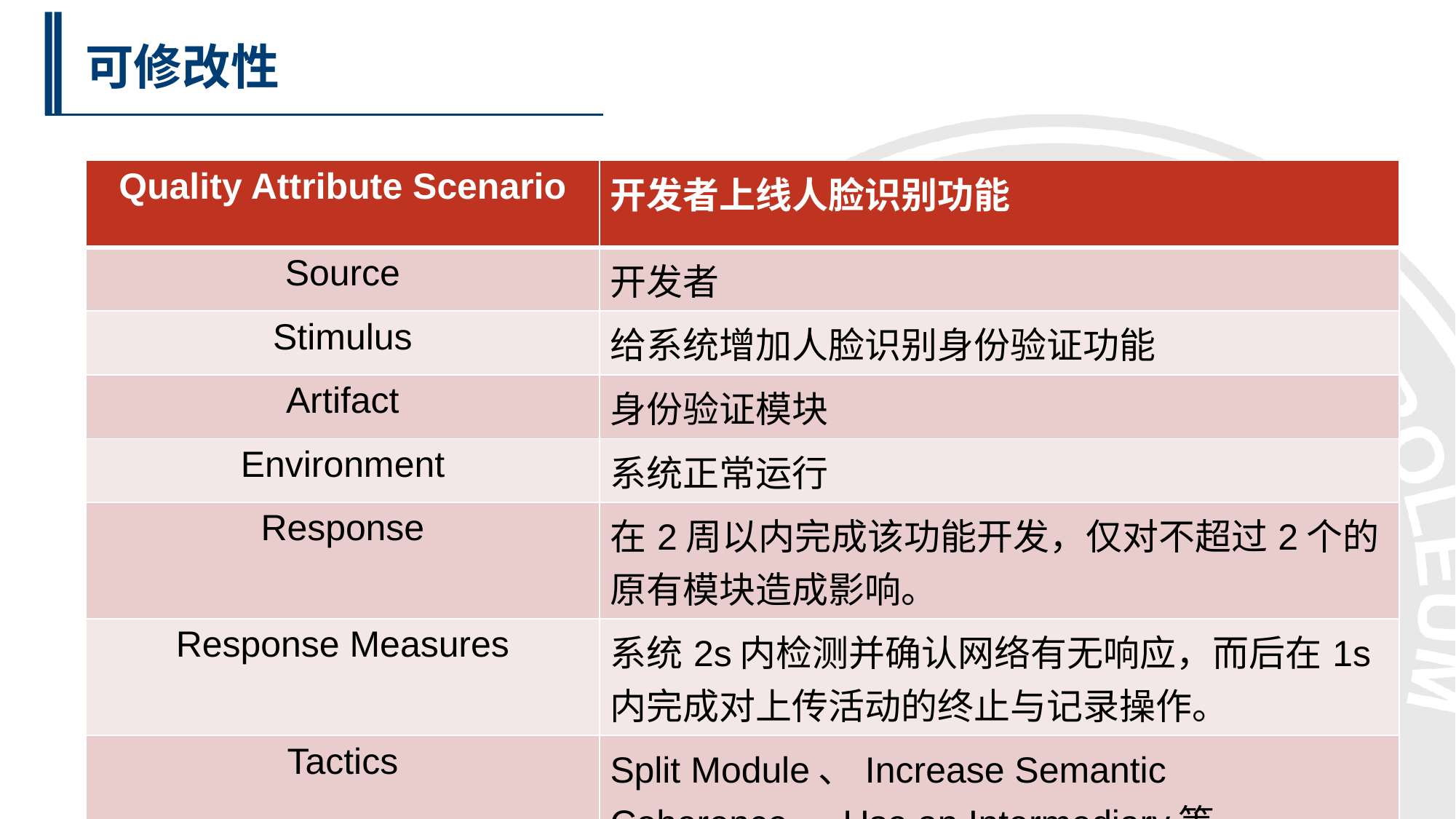

可修改性
| Quality Attribute Scenario | 开发者上线人脸识别功能 |
| --- | --- |
| Source | 开发者 |
| Stimulus | 给系统增加人脸识别身份验证功能 |
| Artifact | 身份验证模块 |
| Environment | 系统正常运行 |
| Response | 在2周以内完成该功能开发，仅对不超过2个的原有模块造成影响。 |
| Response Measures | 系统2s内检测并确认网络有无响应，而后在1s内完成对上传活动的终止与记录操作。 |
| Tactics | Split Module、Increase Semantic Coherence、Use an Intermediary等。 |